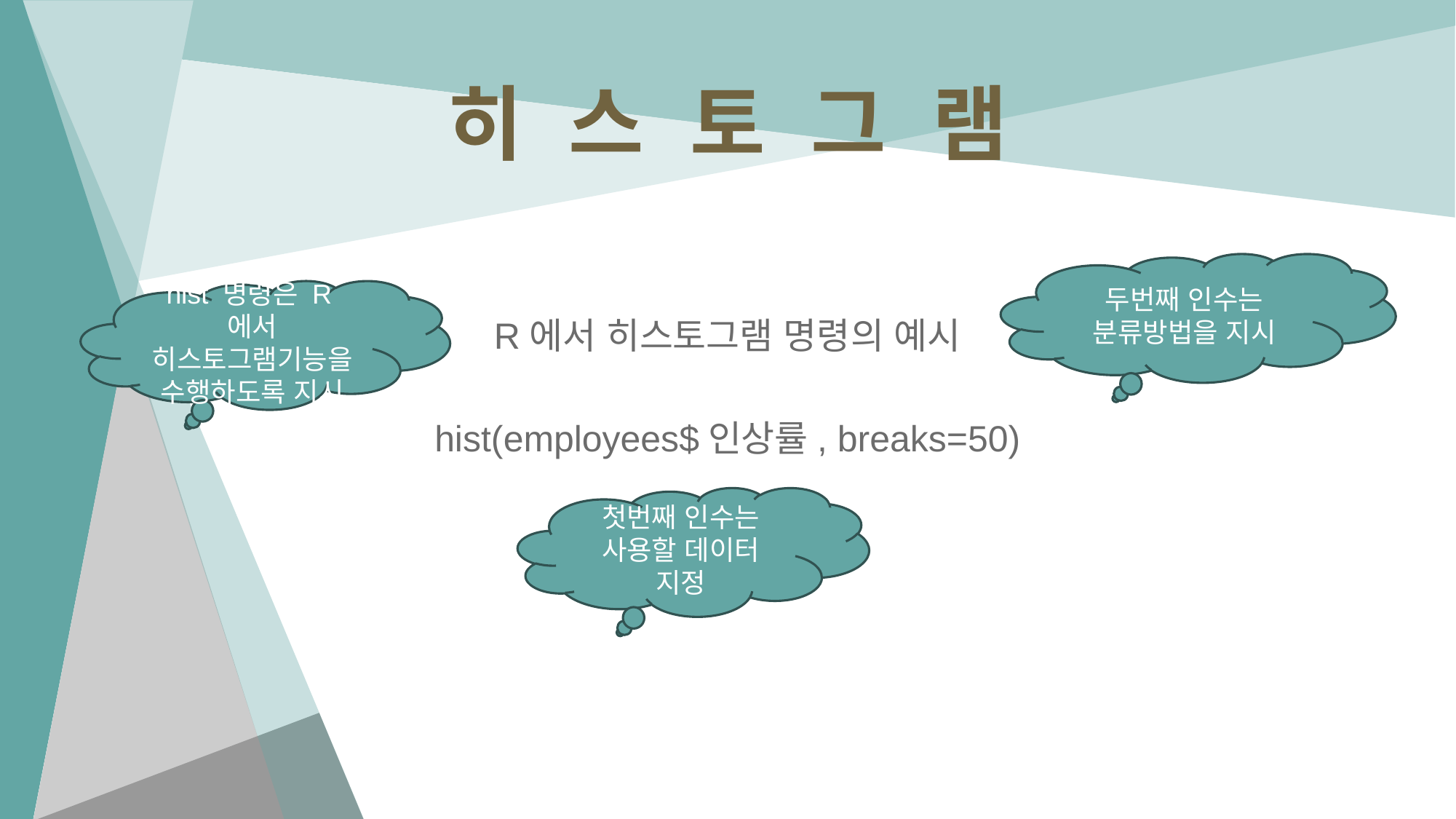

# 히  스  토  그  램
R에서 히스토그램 명령의 예시

hist(employees$인상률, breaks=50)

두번째 인수는 분류방법을 지시
hist 명령은 R에서 히스토그램기능을 수행하도록 지시
첫번째 인수는 사용할 데이터 지정